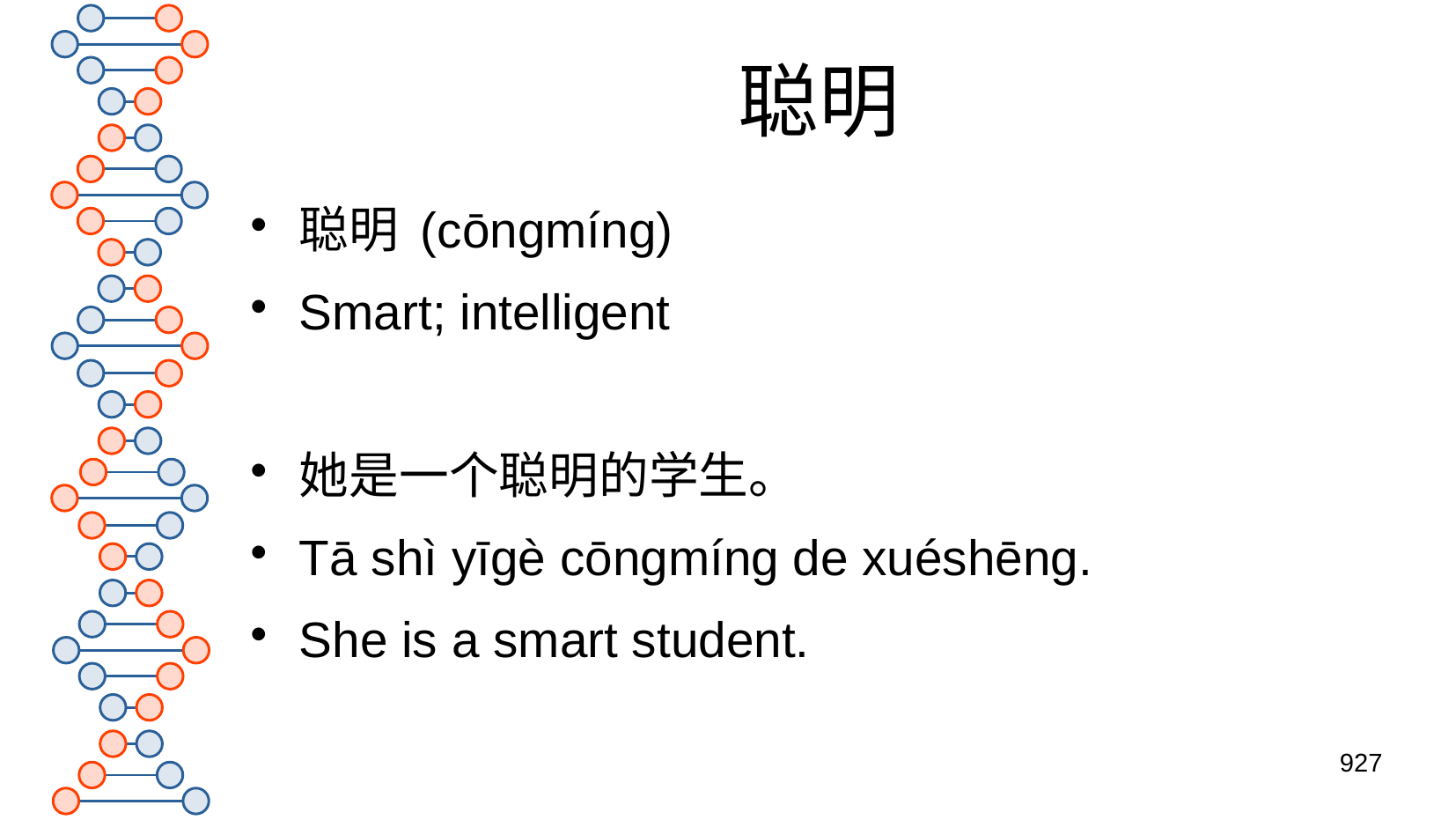

# 聪明
聪明 (cōngmíng)
Smart; intelligent

她是一个聪明的学生。
Tā shì yīgè cōngmíng de xuéshēng.
She is a smart student.

927